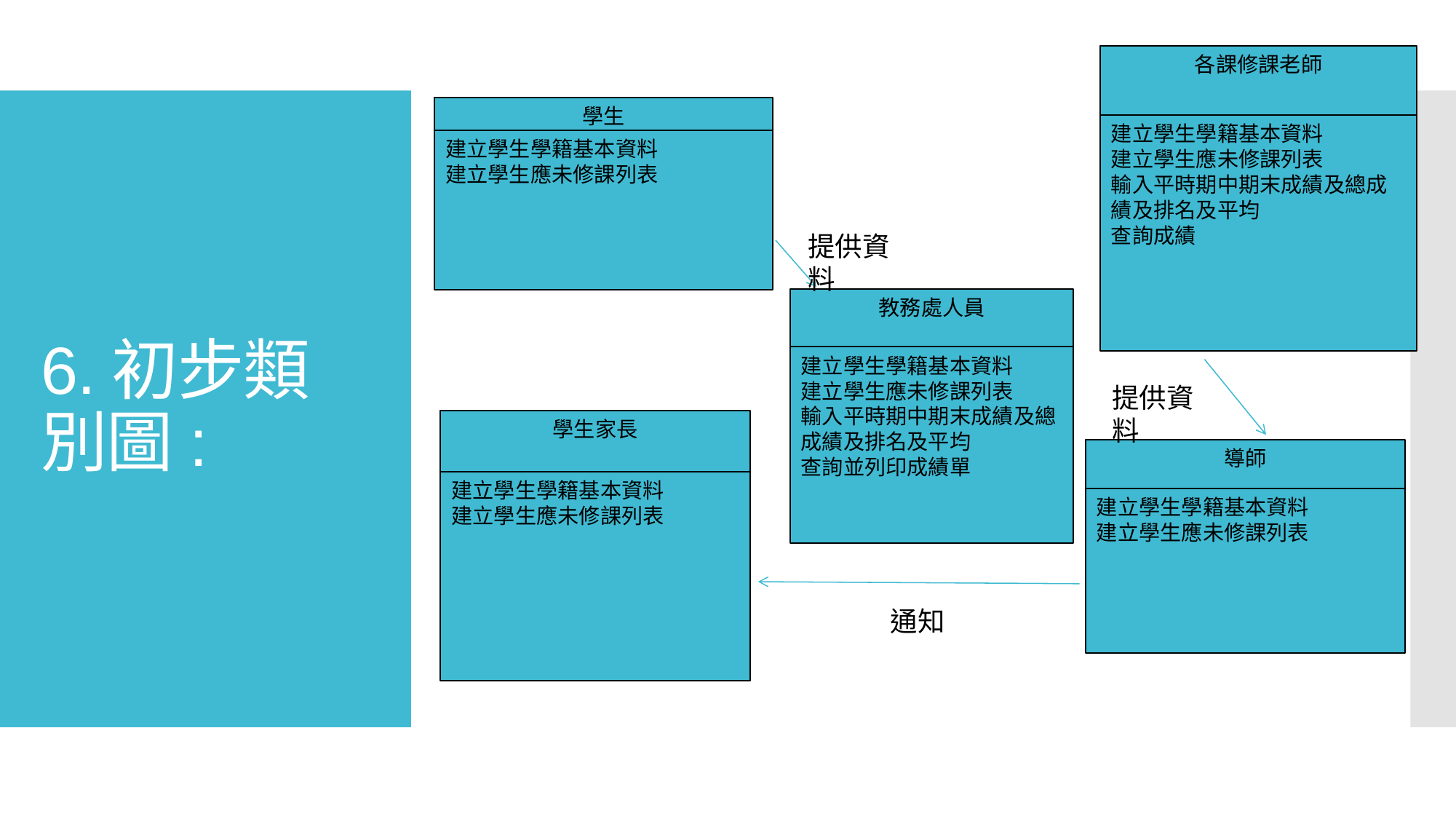

各課修課老師
建立學生學籍基本資料
建立學生應未修課列表
輸入平時期中期末成績及總成績及排名及平均
查詢成績

學生
建立學生學籍基本資料
建立學生應未修課列表
# 6.初步類別圖:
提供資料
教務處人員
建立學生學籍基本資料
建立學生應未修課列表
輸入平時期中期末成績及總成績及排名及平均
查詢並列印成績單

提供資料
學生家長
建立學生學籍基本資料
建立學生應未修課列表

導師
建立學生學籍基本資料
建立學生應未修課列表
通知